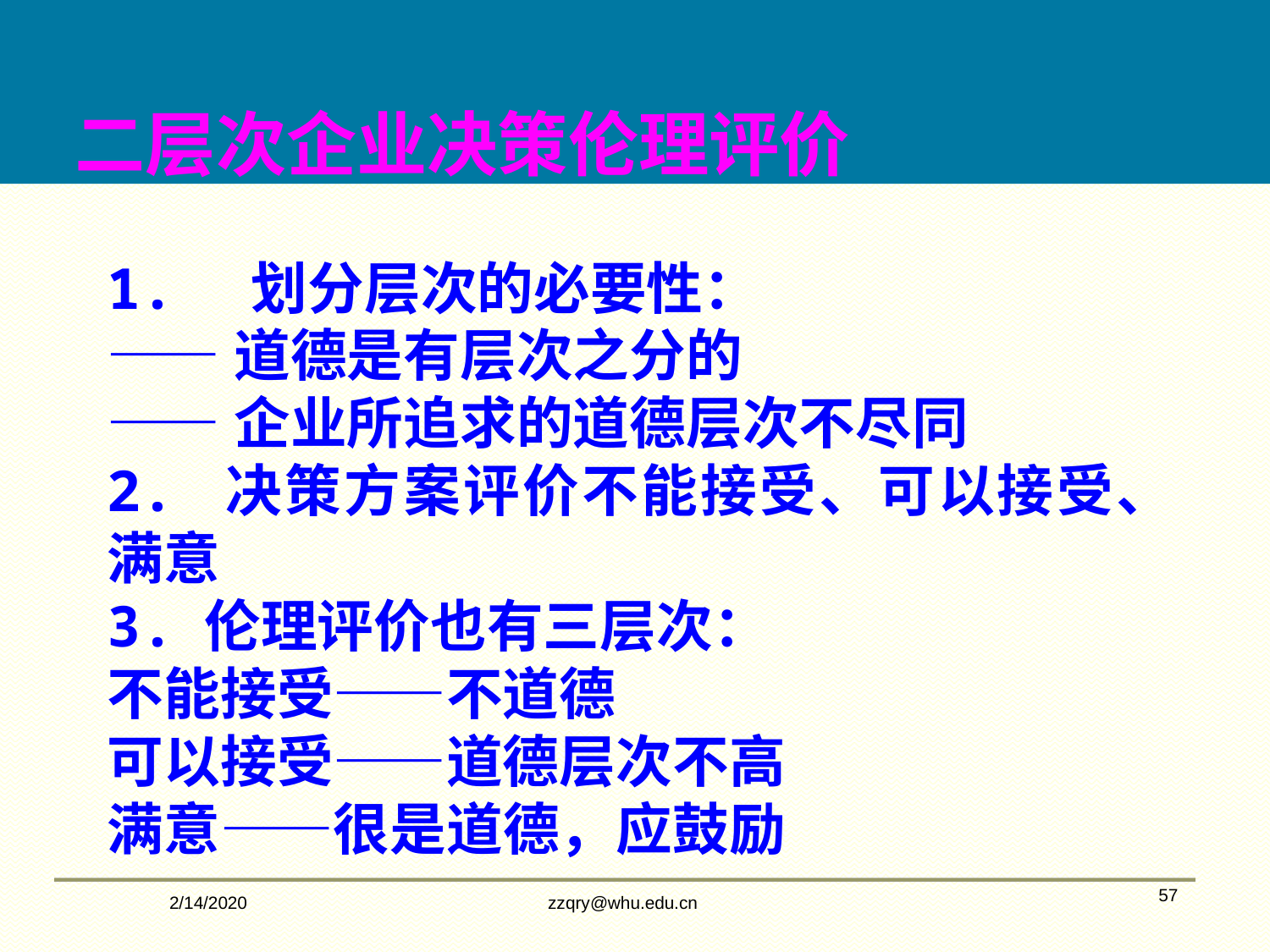

# 二层次企业决策伦理评价
1.    划分层次的必要性：
——道德是有层次之分的
——企业所追求的道德层次不尽同
2.  决策方案评价不能接受、可以接受、满意
3. 伦理评价也有三层次：
不能接受——不道德
可以接受——道德层次不高
满意——很是道德，应鼓励
2/14/2020
zzqry@whu.edu.cn
57